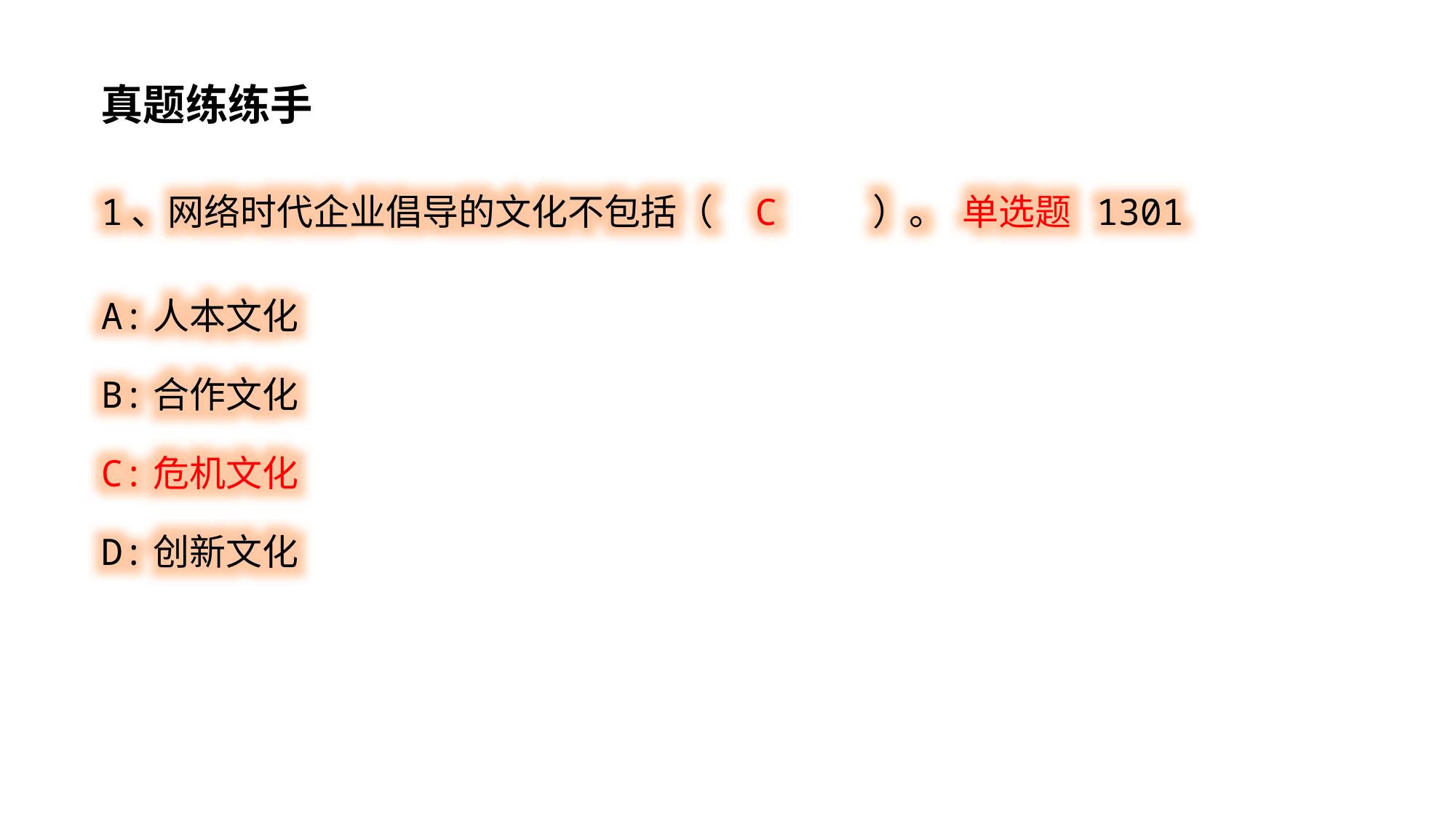

真题练练手
1、网络时代企业倡导的文化不包括（    C    ）。  单选题  1301

A:人本文化

B:合作文化

C:危机文化

D:创新文化